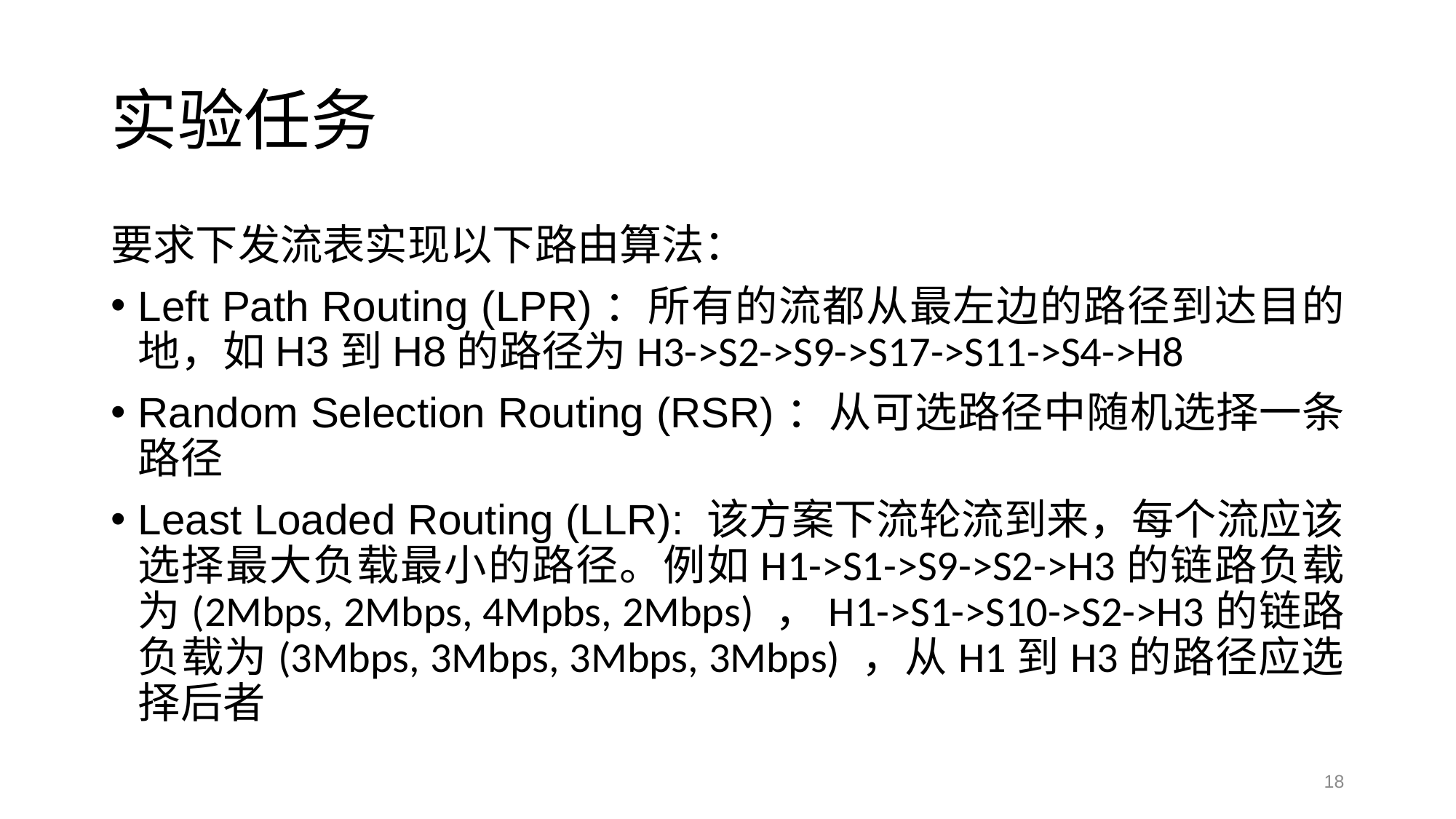

# 实验任务
要求下发流表实现以下路由算法：
Left Path Routing (LPR)：所有的流都从最左边的路径到达目的地，如H3到H8的路径为H3->S2->S9->S17->S11->S4->H8
Random Selection Routing (RSR)：从可选路径中随机选择一条路径
Least Loaded Routing (LLR): 该方案下流轮流到来，每个流应该选择最大负载最小的路径。例如H1->S1->S9->S2->H3的链路负载为(2Mbps, 2Mbps, 4Mpbs, 2Mbps) ，H1->S1->S10->S2->H3的链路负载为(3Mbps, 3Mbps, 3Mbps, 3Mbps) ，从H1到H3的路径应选择后者

18